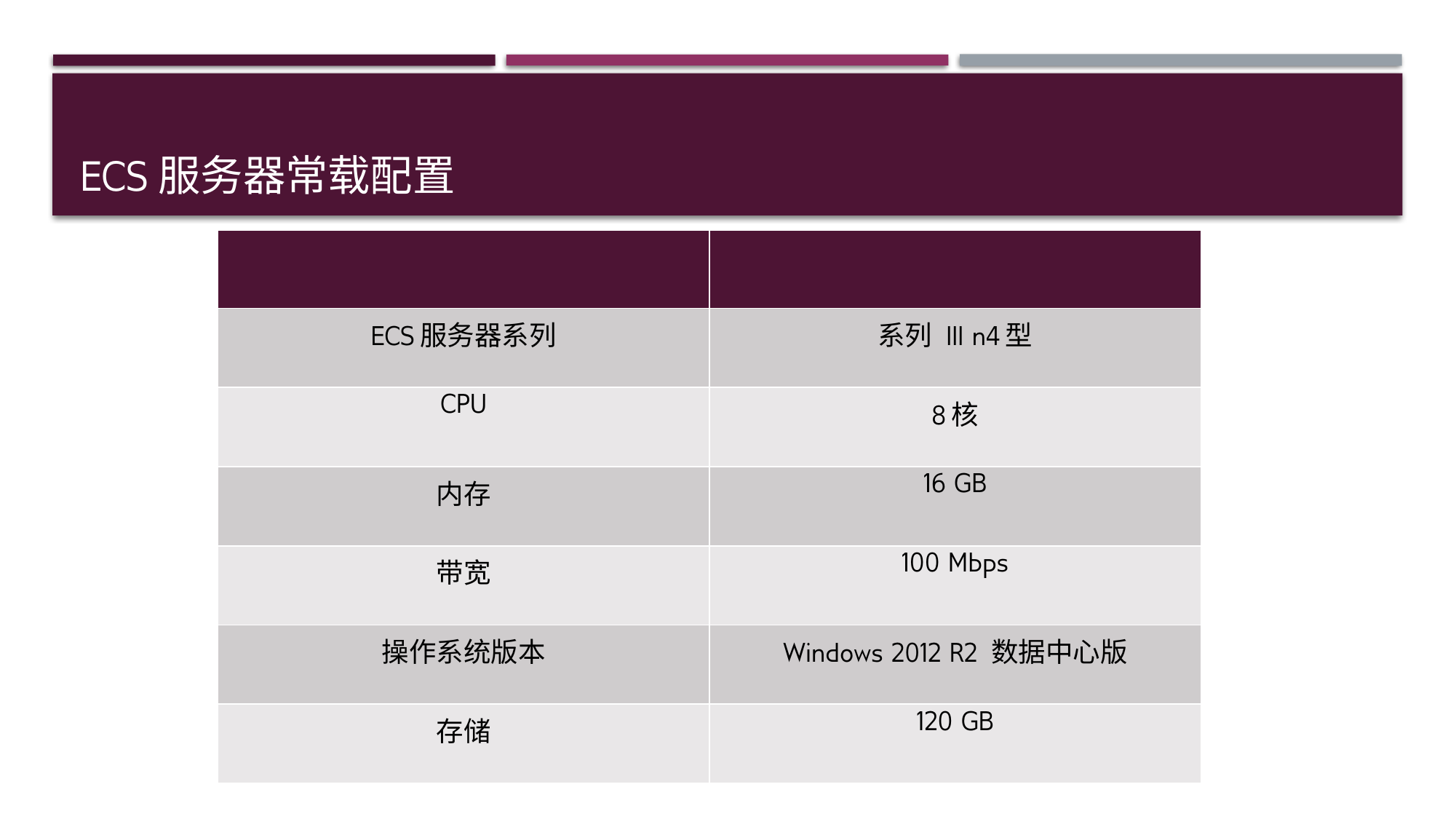

# ECS服务器常载配置
|  |  |
| --- | --- |
| ECS服务器系列 | 系列 III n4型 |
| CPU | 8核 |
| 内存 | 16 GB |
| 带宽 | 100 Mbps |
| 操作系统版本 | Windows 2012 R2 数据中心版 |
| 存储 | 120 GB |